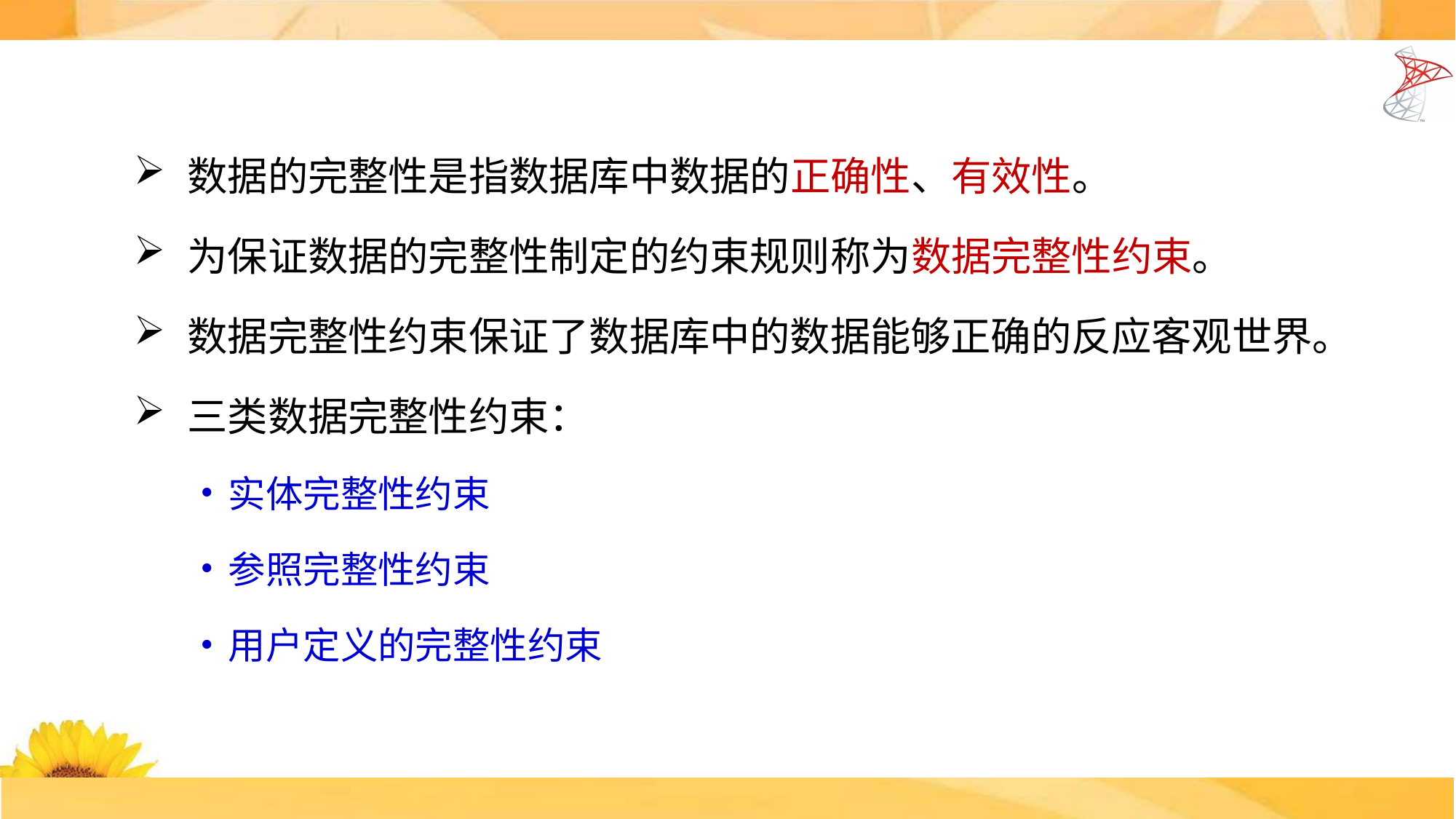

数据的完整性是指数据库中数据的正确性、有效性。
为保证数据的完整性制定的约束规则称为数据完整性约束。
数据完整性约束保证了数据库中的数据能够正确的反应客观世界。
三类数据完整性约束：
实体完整性约束
参照完整性约束
用户定义的完整性约束